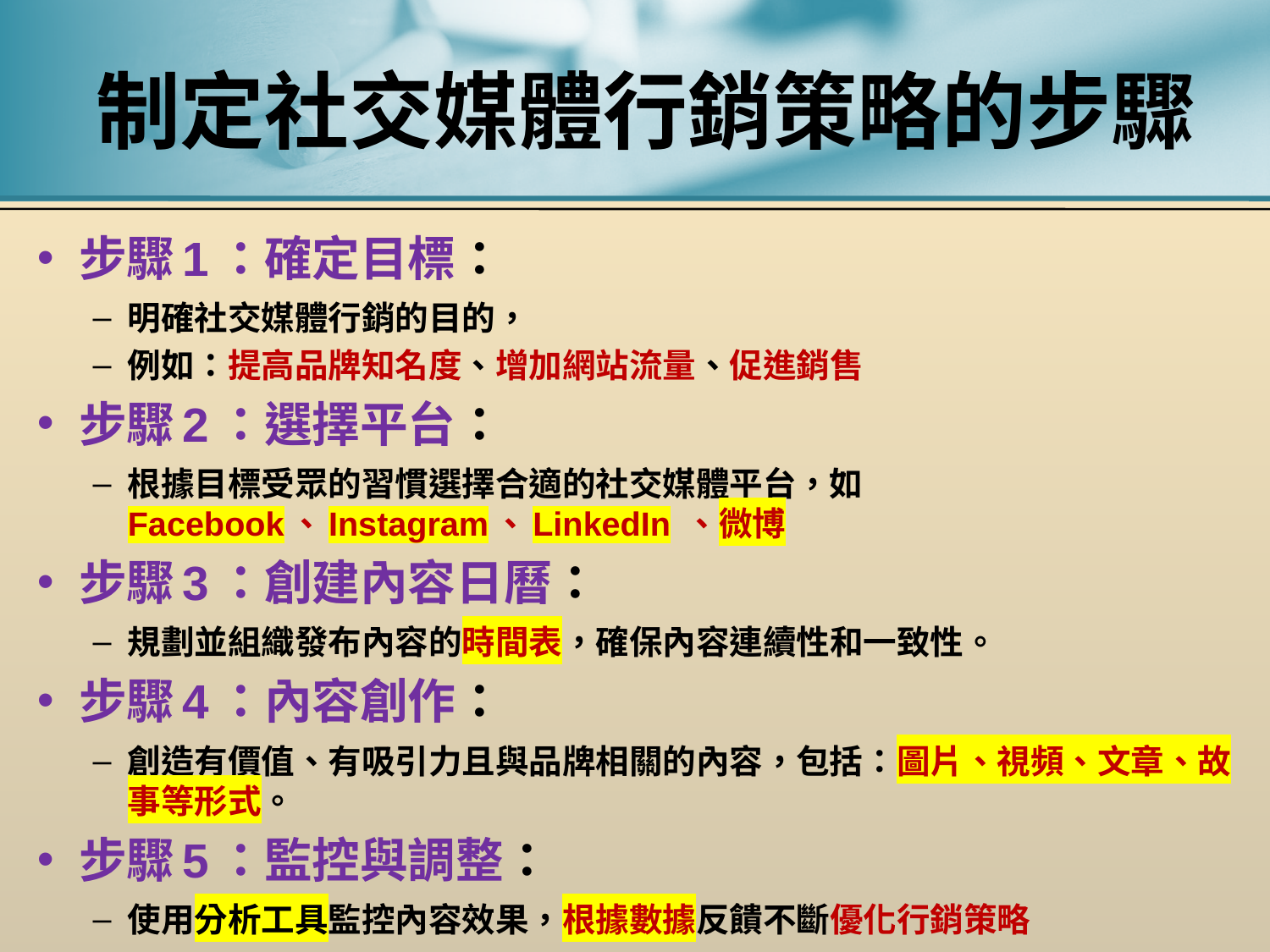

# 制定社交媒體行銷策略的步驟
步驟1：確定目標：
明確社交媒體行銷的目的，
例如：提高品牌知名度、增加網站流量、促進銷售
步驟2：選擇平台：
根據目標受眾的習慣選擇合適的社交媒體平台，如Facebook、Instagram、LinkedIn 、微博
步驟3：創建內容日曆：
規劃並組織發布內容的時間表，確保內容連續性和一致性。
步驟4：內容創作：
創造有價值、有吸引力且與品牌相關的內容，包括：圖片、視頻、文章、故事等形式。
步驟5：監控與調整：
使用分析工具監控內容效果，根據數據反饋不斷優化行銷策略